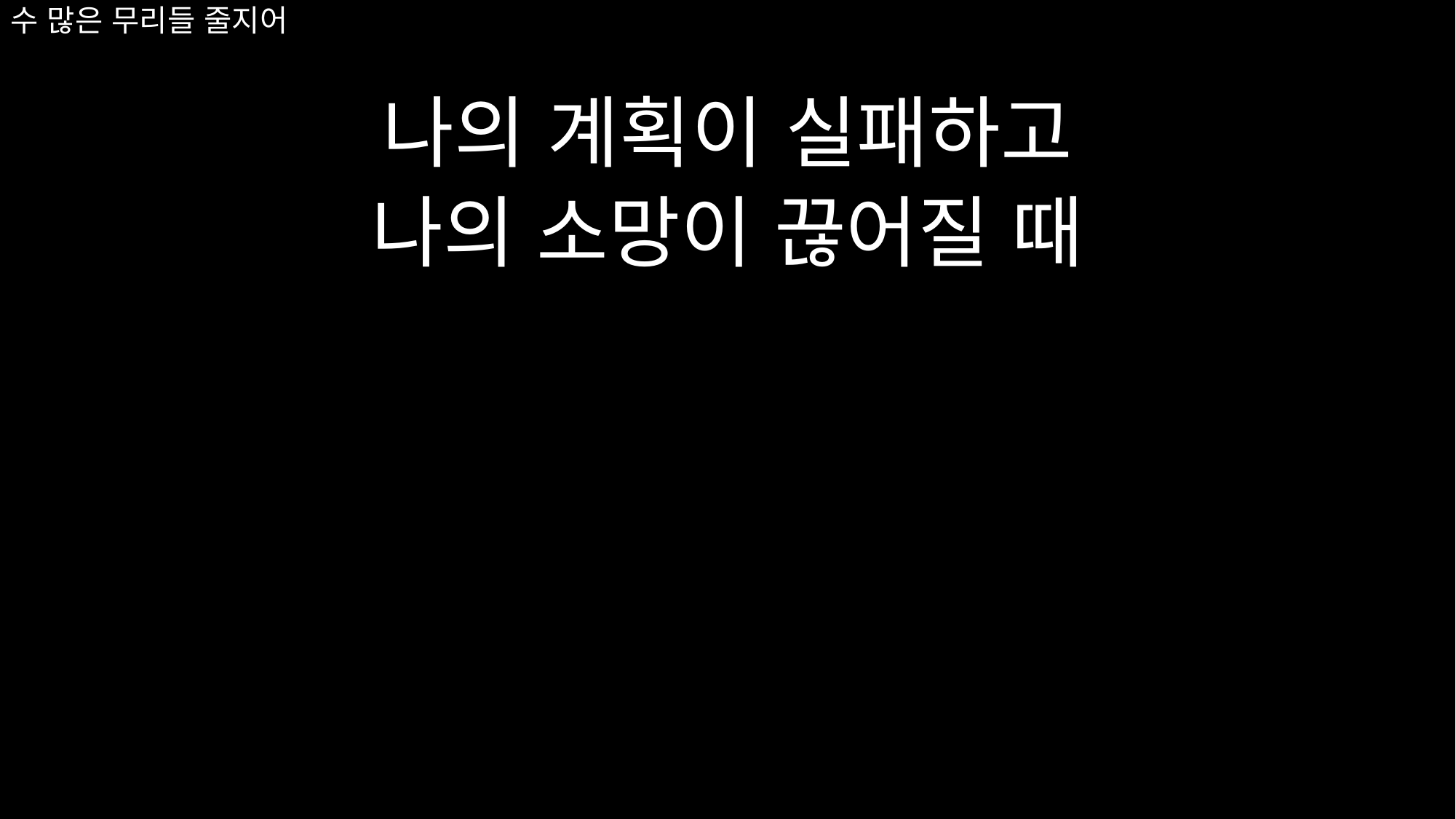

# 수 많은 무리들 줄지어
나의 계획이 실패하고
나의 소망이 끊어질 때